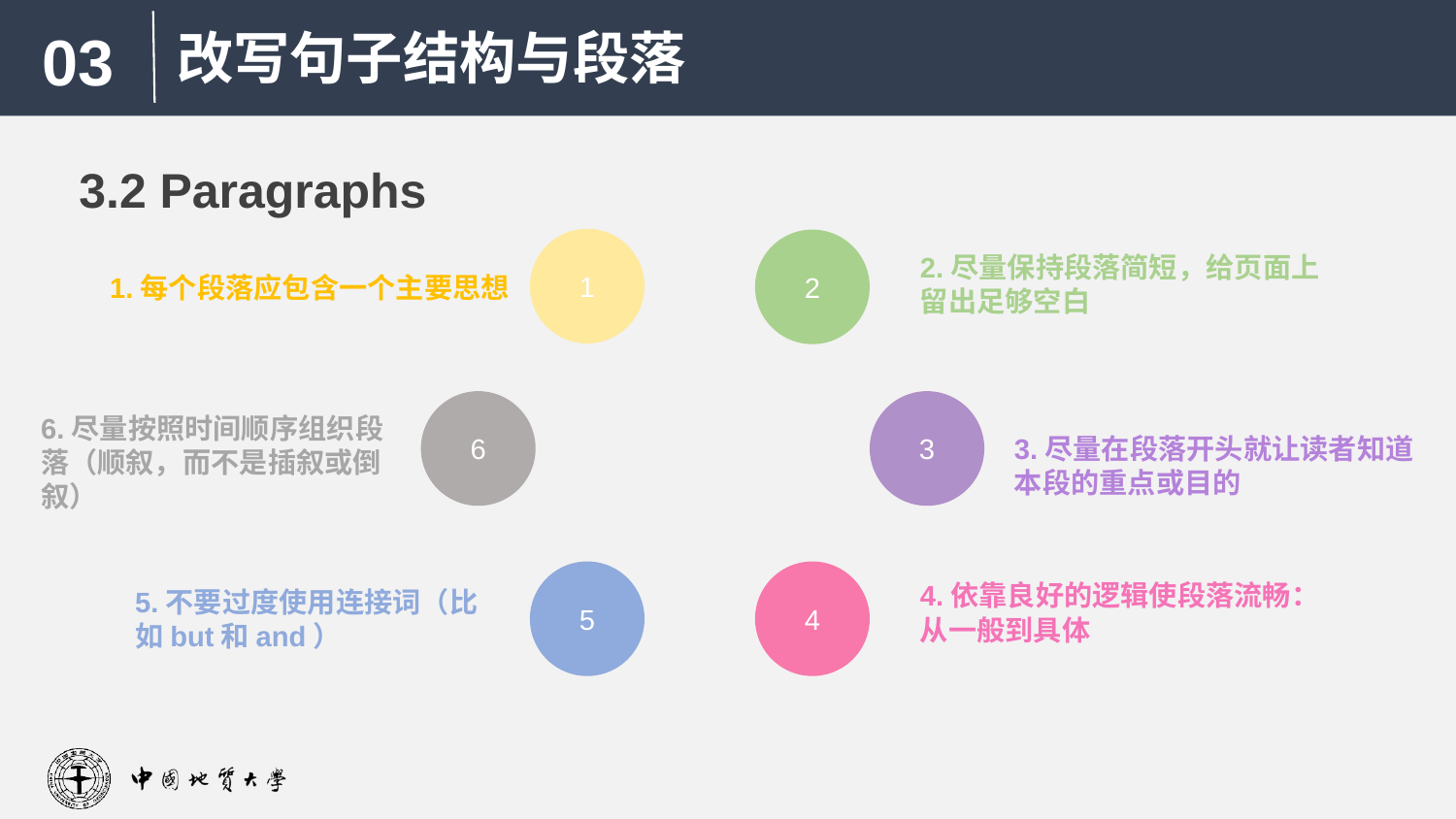

改写句子结构与段落
03
3.2 Paragraphs

1

2
2.尽量保持段落简短，给页面上留出足够空白
1.每个段落应包含一个主要思想

6

3
6.尽量按照时间顺序组织段落（顺叙，而不是插叙或倒叙）
3.尽量在段落开头就让读者知道本段的重点或目的

5

4
4.依靠良好的逻辑使段落流畅：从一般到具体
5.不要过度使用连接词（比如but和and）
15